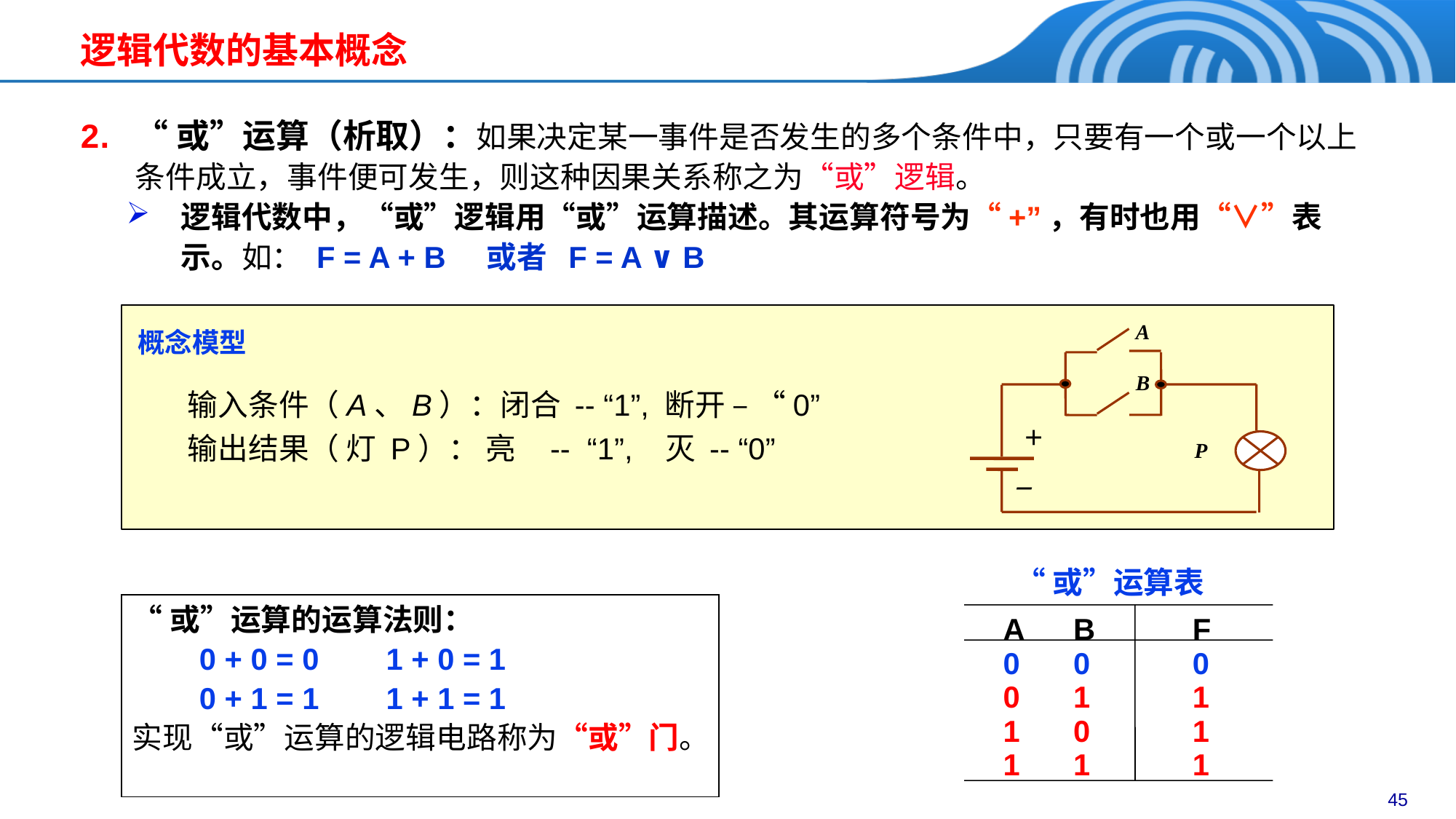

# 逻辑代数的基本概念
“或”运算（析取）：如果决定某一事件是否发生的多个条件中，只要有一个或一个以上条件成立，事件便可发生，则这种因果关系称之为“或”逻辑。
逻辑代数中，“或”逻辑用“或”运算描述。其运算符号为“+”，有时也用“∨”表示。如： F = A + B    或者  F = A ∨ B

A

B

＋

  －
P

输入条件（A、B）：闭合 -- “1”, 断开 – “0”
输出结果（ 灯 P）： 亮    --  “1”,   灭 -- “0”
概念模型
   “或”运算表

A
B
F
0
0
0
0
1
1
1
0
1
1
1
1
“或”运算的运算法则：
        0 + 0 = 0        1 + 0 = 1
        0 + 1 = 1        1 + 1 = 1
实现“或”运算的逻辑电路称为“或”门。